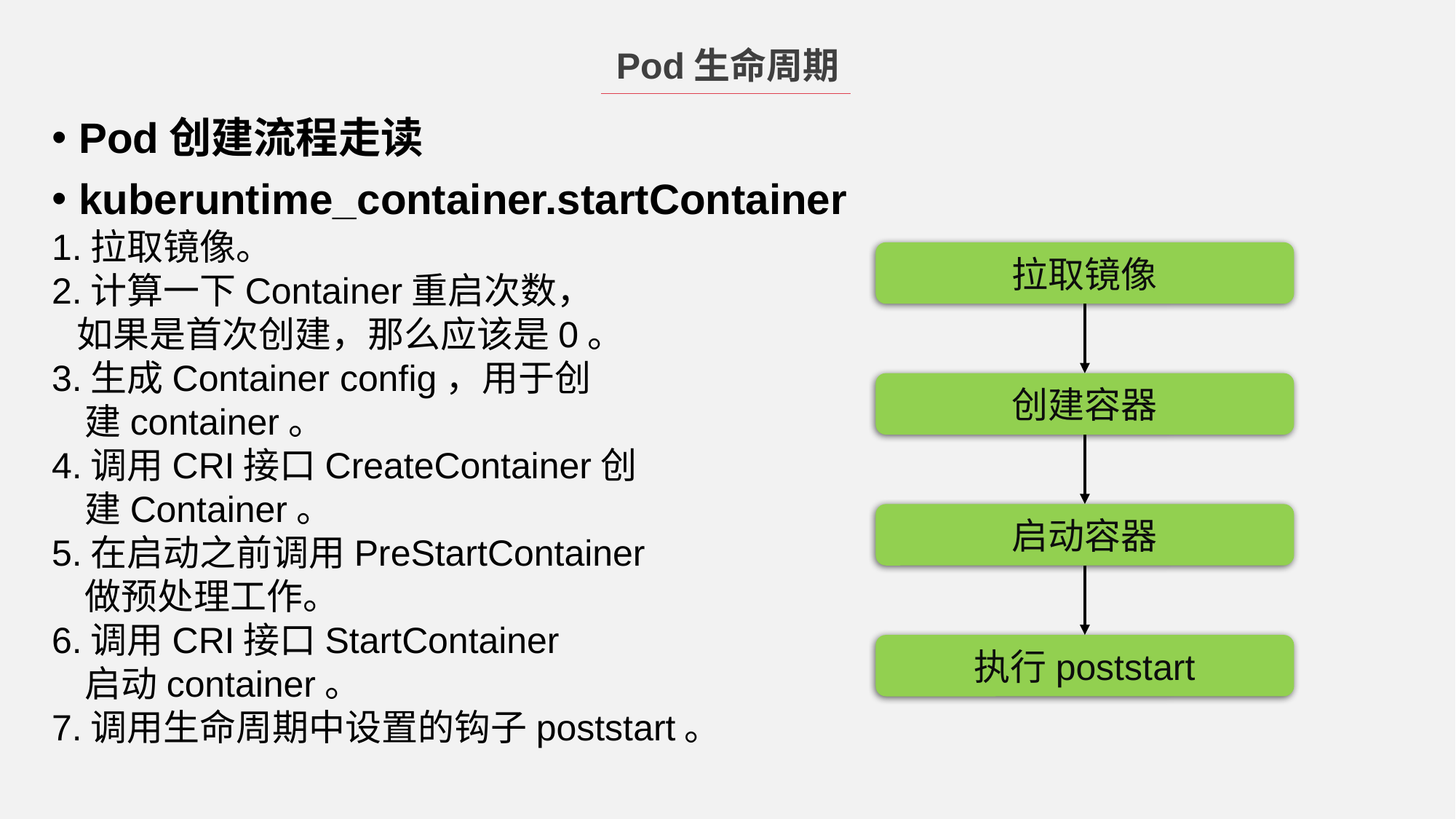

Pod生命周期
Pod创建流程走读
kuberuntime_container.startContainer
1.拉取镜像。
2.计算一下Container重启次数，
  如果是首次创建，那么应该是0。
3.生成Container config，用于创
   建container。
4.调用CRI接口CreateContainer创
   建Container。
5.在启动之前调用PreStartContainer
   做预处理工作。
6.调用CRI接口StartContainer
   启动container。
7.调用生命周期中设置的钩子poststart。

拉取镜像
创建容器
启动容器
执行poststart